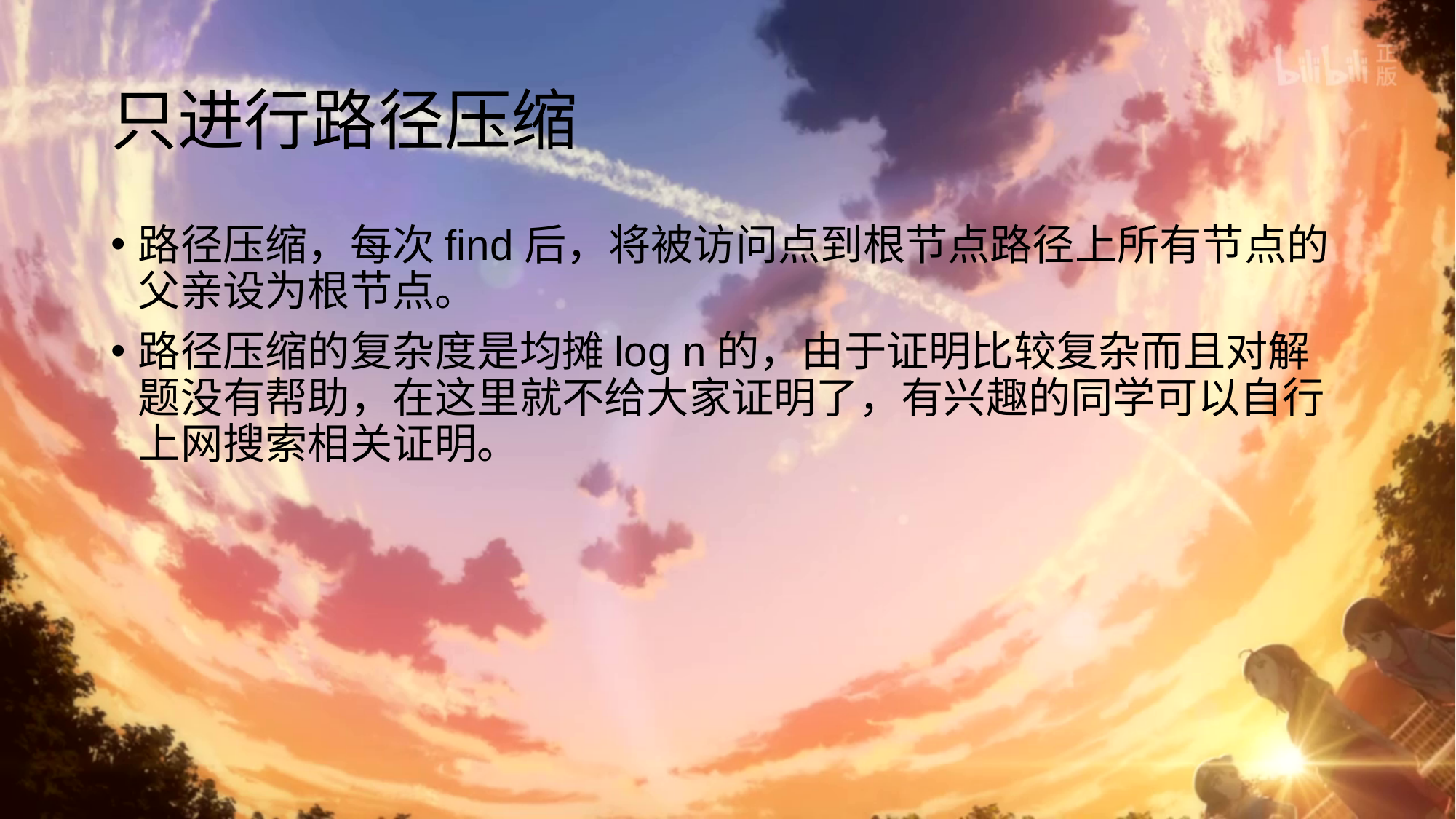

# 只进行路径压缩
路径压缩，每次find后，将被访问点到根节点路径上所有节点的父亲设为根节点。
路径压缩的复杂度是均摊log n的，由于证明比较复杂而且对解题没有帮助，在这里就不给大家证明了，有兴趣的同学可以自行上网搜索相关证明。